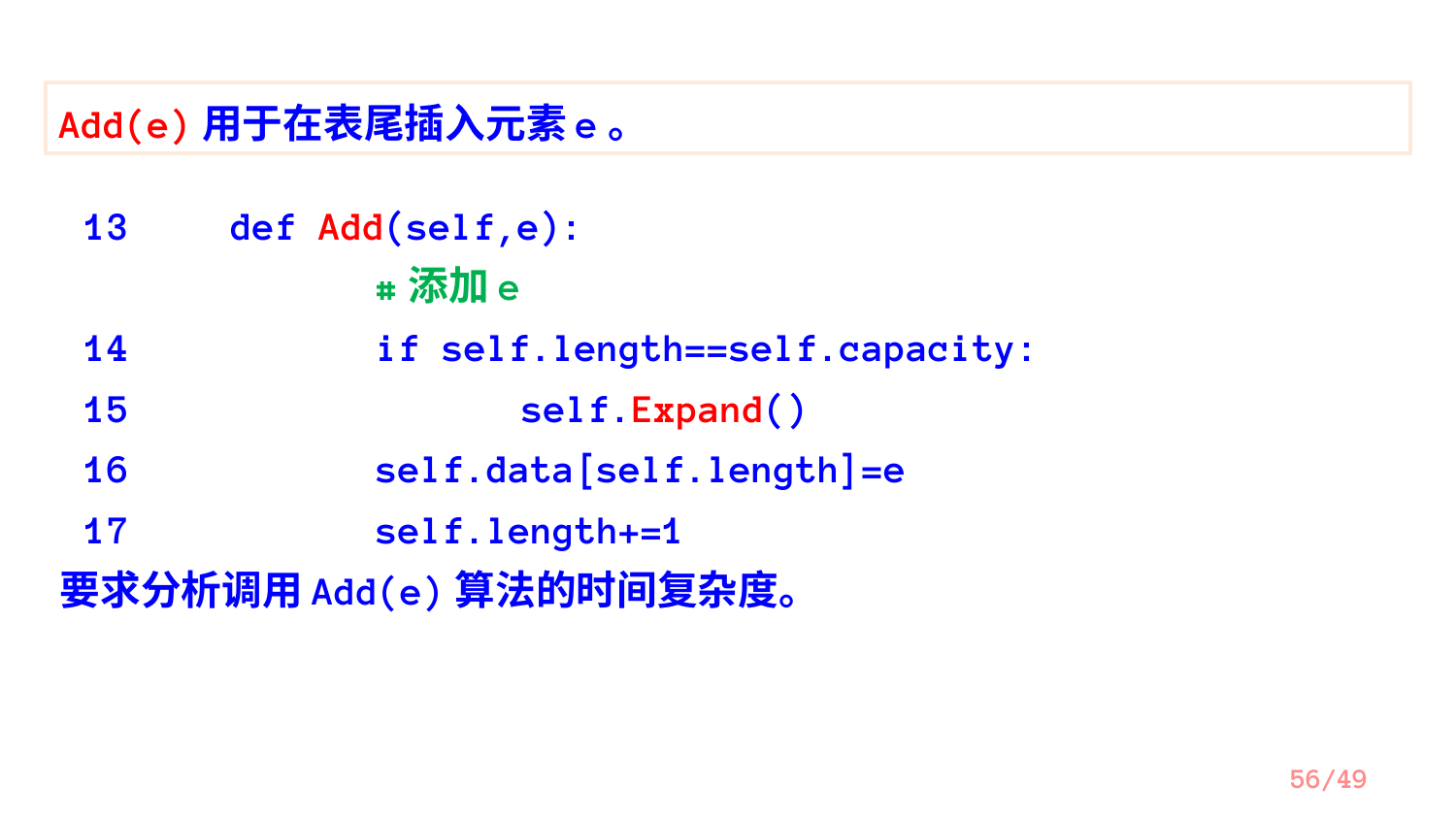

Add(e)用于在表尾插入元素e。
13  	def Add(self,e):							#添加e
14   		if self.length==self.capacity:
15     		self.Expand()
16   		self.data[self.length]=e
17  		self.length+=1
要求分析调用Add(e)算法的时间复杂度。
56/49